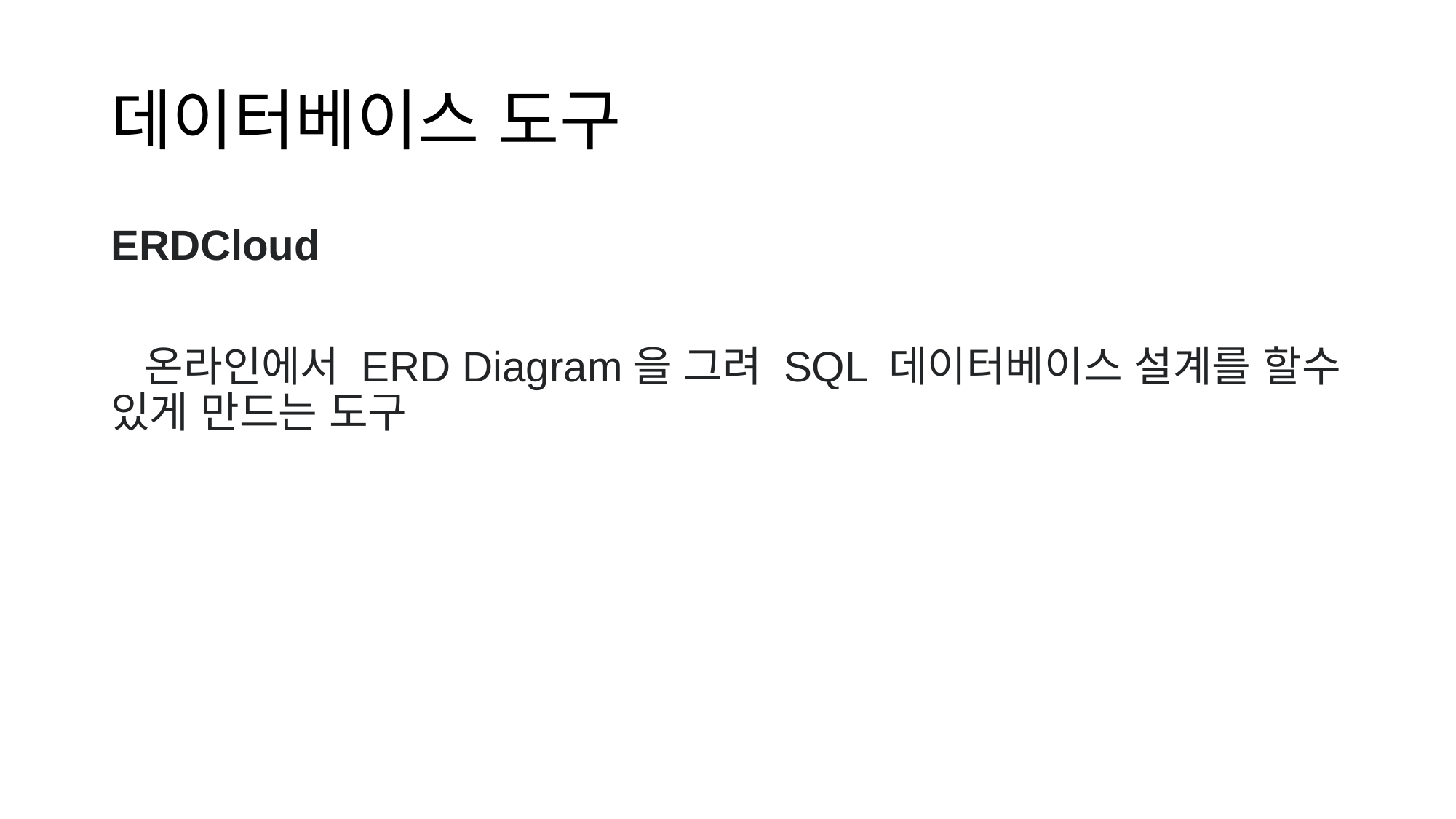

# 데이터베이스 도구
ERDCloud

  온라인에서 ERD Diagram을 그려 SQL 데이터베이스 설계를 할수 있게 만드는 도구